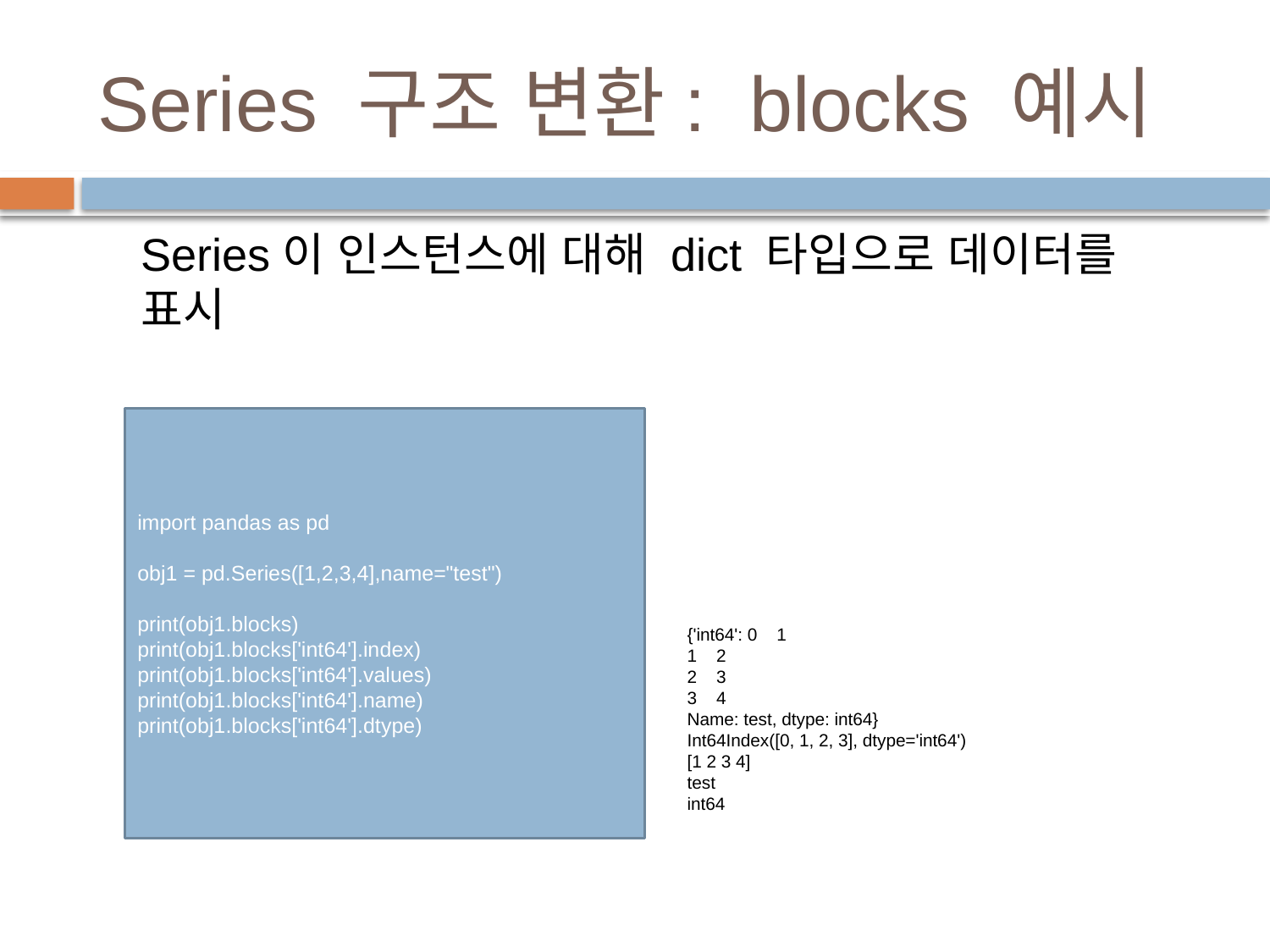

# Series 구조 변환:  blocks 예시
Series이 인스턴스에 대해 dict 타입으로 데이터를 표시
import pandas as pd

obj1 = pd.Series([1,2,3,4],name="test")

print(obj1.blocks)
print(obj1.blocks['int64'].index)
print(obj1.blocks['int64'].values)
print(obj1.blocks['int64'].name)
print(obj1.blocks['int64'].dtype)
{'int64': 0    1
1    2
2    3
3    4
Name: test, dtype: int64}
Int64Index([0, 1, 2, 3], dtype='int64')
[1 2 3 4]
test
int64